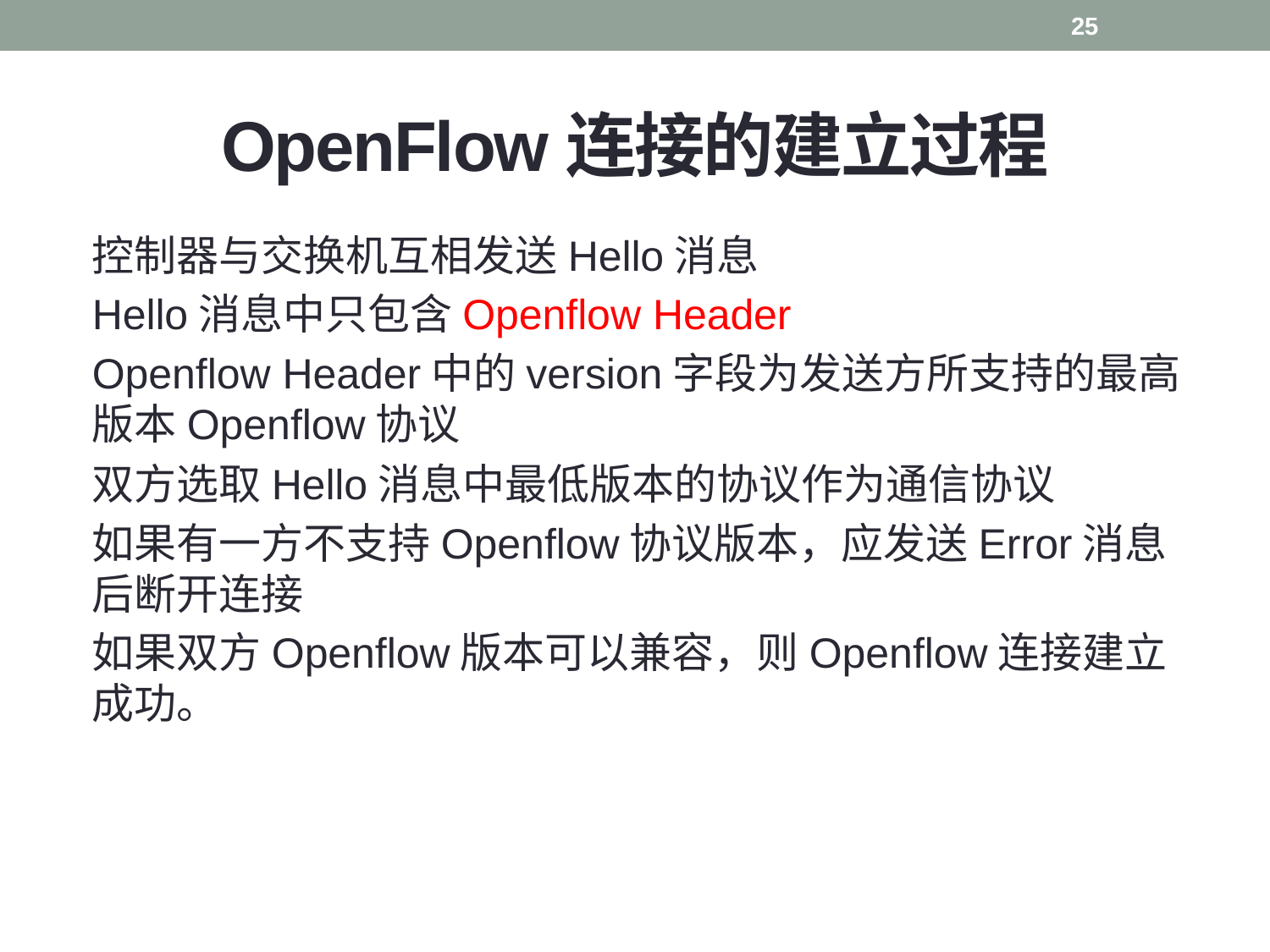

25
# OpenFlow连接的建立过程
控制器与交换机互相发送Hello消息
Hello消息中只包含Openflow Header
Openflow Header中的version字段为发送方所支持的最高版本Openflow协议
双方选取Hello消息中最低版本的协议作为通信协议
如果有一方不支持Openflow协议版本，应发送Error消息后断开连接
如果双方Openflow版本可以兼容，则Openflow连接建立成功。